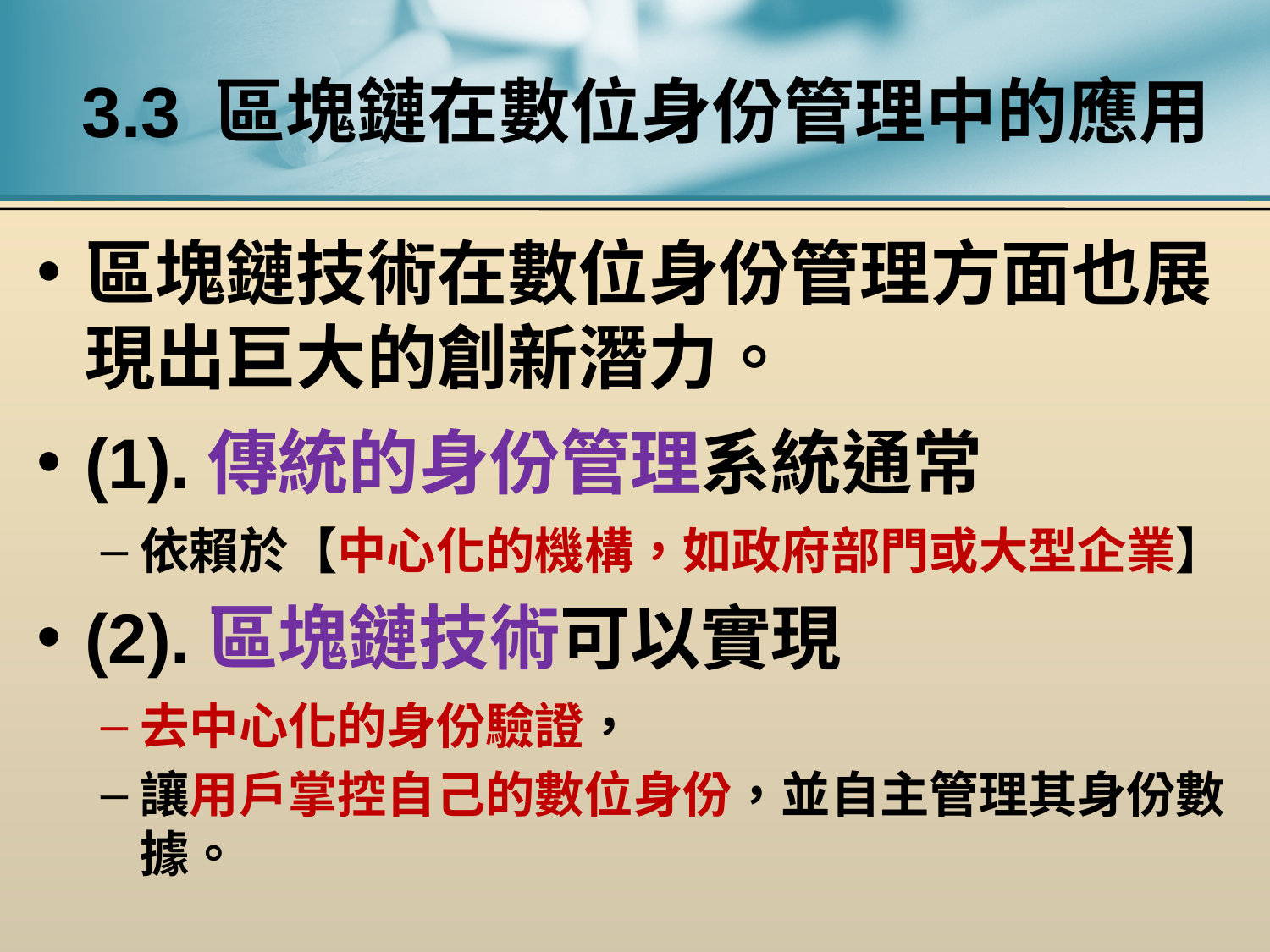

# 3.3 區塊鏈在數位身份管理中的應用
區塊鏈技術在數位身份管理方面也展現出巨大的創新潛力。
(1).傳統的身份管理系統通常
依賴於【中心化的機構，如政府部門或大型企業】
(2).區塊鏈技術可以實現
去中心化的身份驗證，
讓用戶掌控自己的數位身份，並自主管理其身份數據。